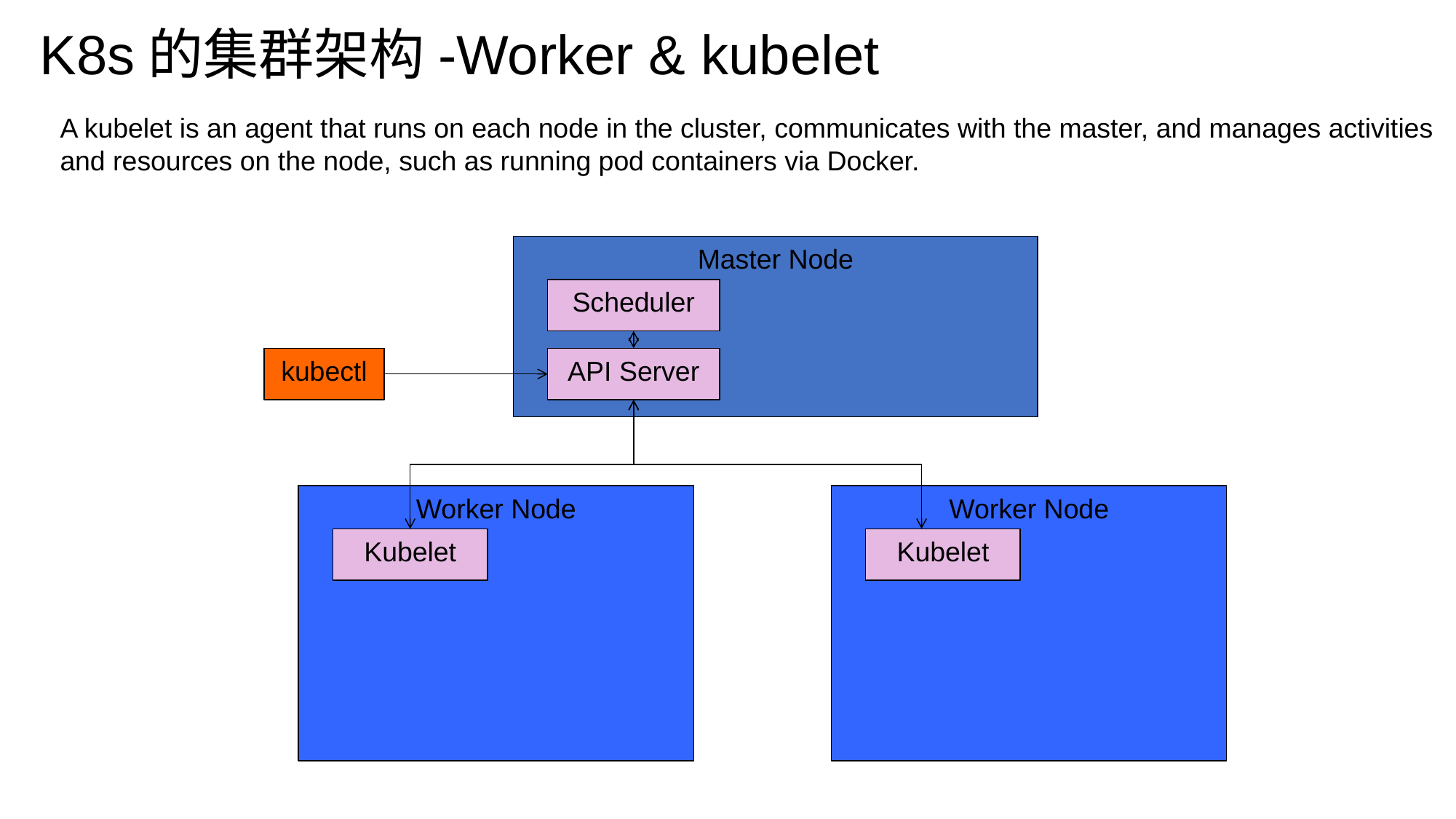

# K8s的集群架构-Worker & kubelet
A kubelet is an agent that runs on each node in the cluster, communicates with the master, and manages activities and resources on the node, such as running pod containers via Docker.
Master Node

Scheduler
kubectl
API Server
Worker Node
Worker Node
Kubelet
Kubelet